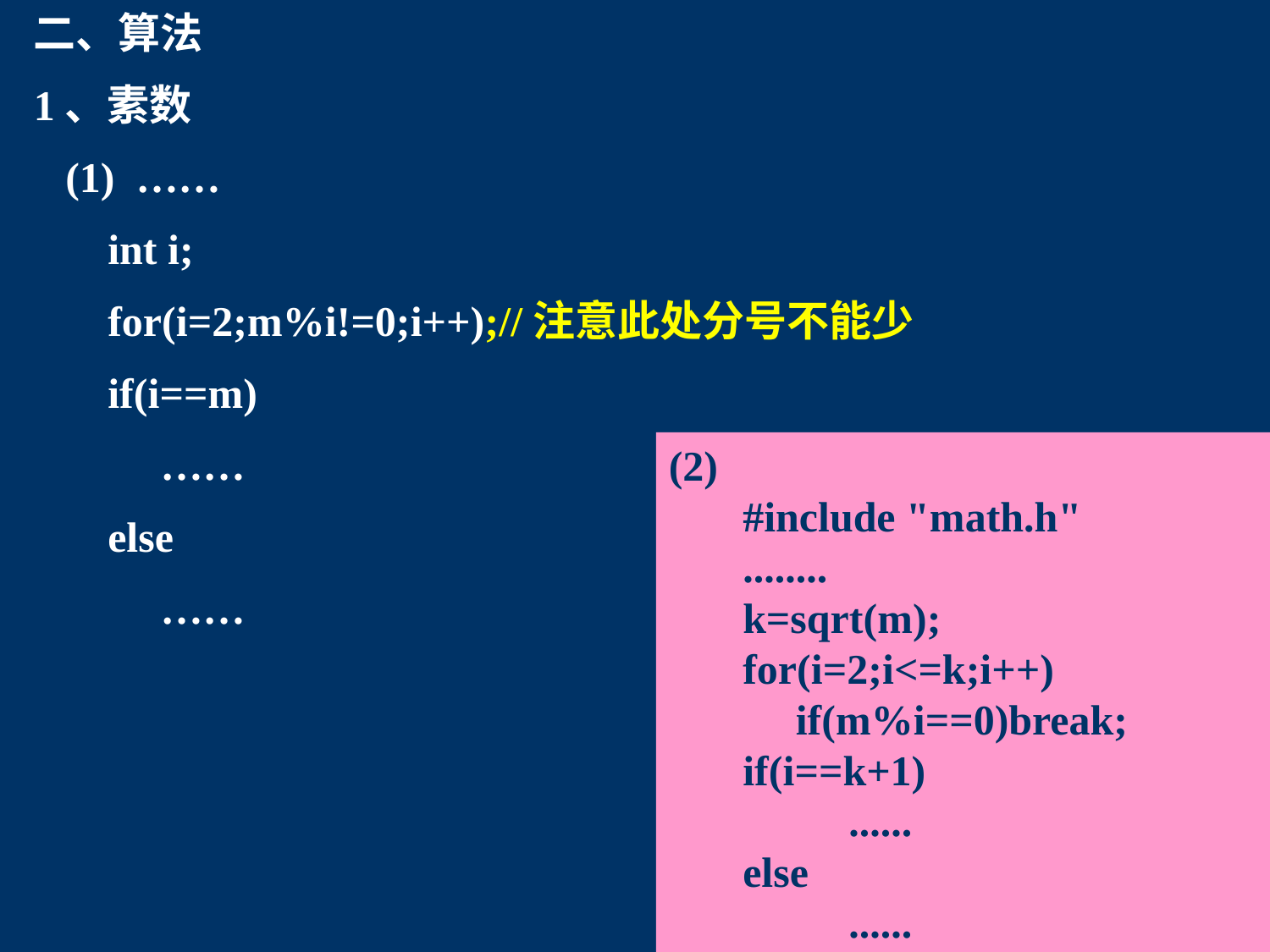

二、算法
1、素数
   (1)  ……
       int i;
       for(i=2;m%i!=0;i++);//注意此处分号不能少
       if(i==m)
            ……
       else
            ……
(2)
       #include "math.h"
       ........
       k=sqrt(m);
       for(i=2;i<=k;i++)
            if(m%i==0)break;
       if(i==k+1)
                 ......
       else
                 ......